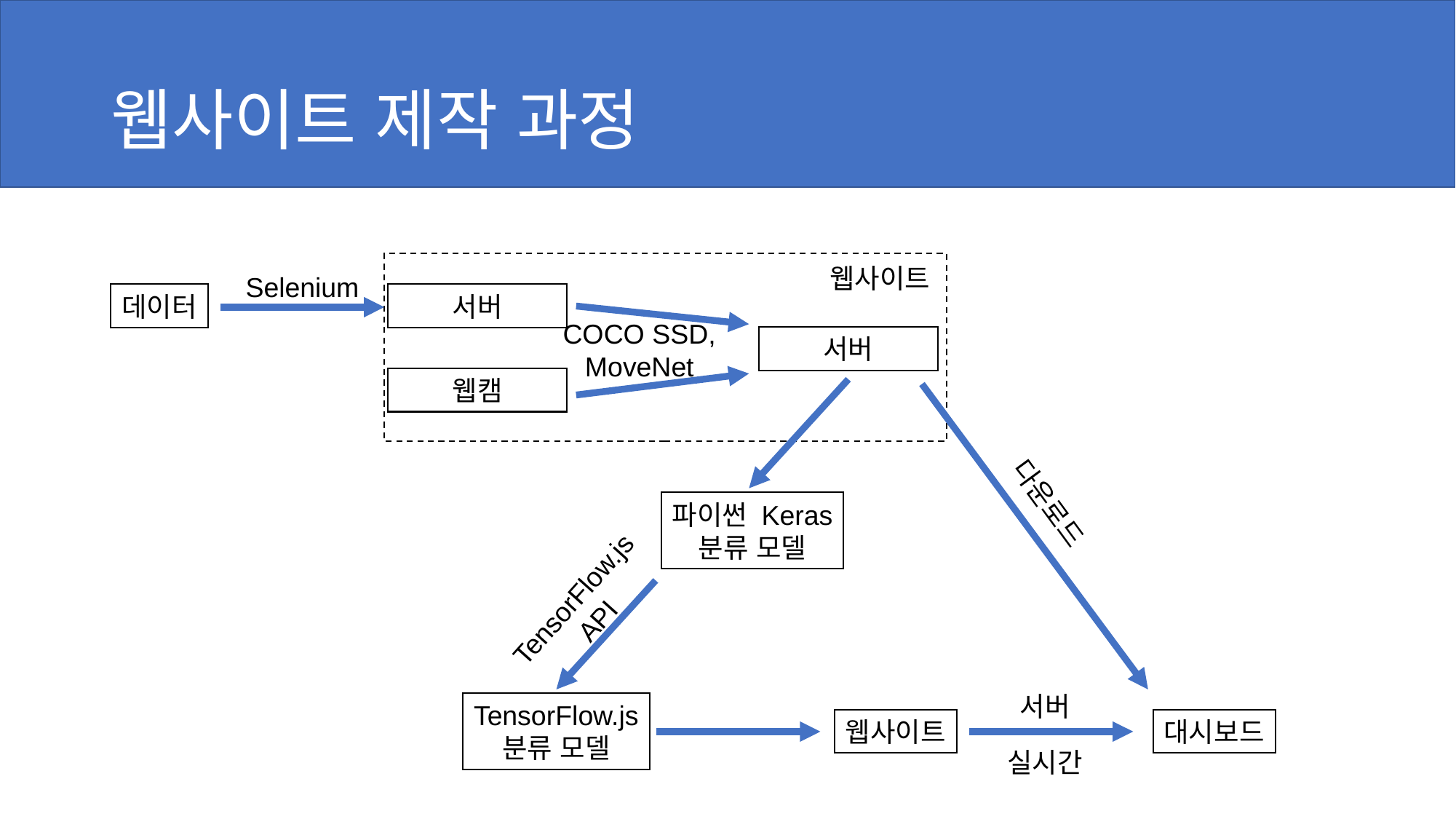

# 웹사이트 제작 과정

웹사이트
Selenium
서버
데이터
COCO SSD,
MoveNet
서버
웹캠
다운로드
파이썬 Keras
분류 모델
TensorFlow.js
API
서버
TensorFlow.js
분류 모델
웹사이트
대시보드
실시간